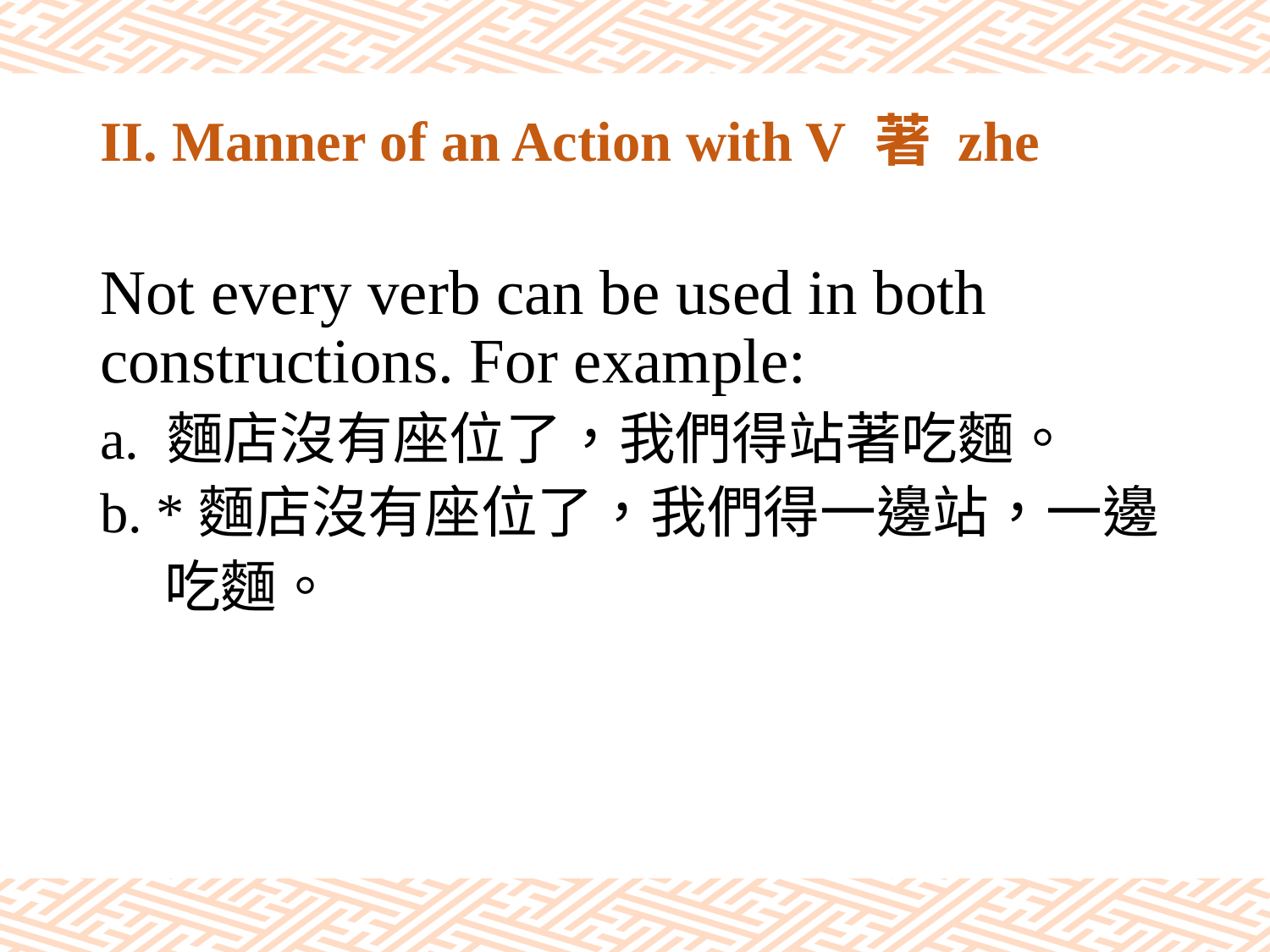

# II. Manner of an Action with V 著 zhe
Not every verb can be used in both constructions. For example:
a. 麵店沒有座位了，我們得站著吃麵。
b. *麵店沒有座位了，我們得一邊站，一邊
    吃麵。